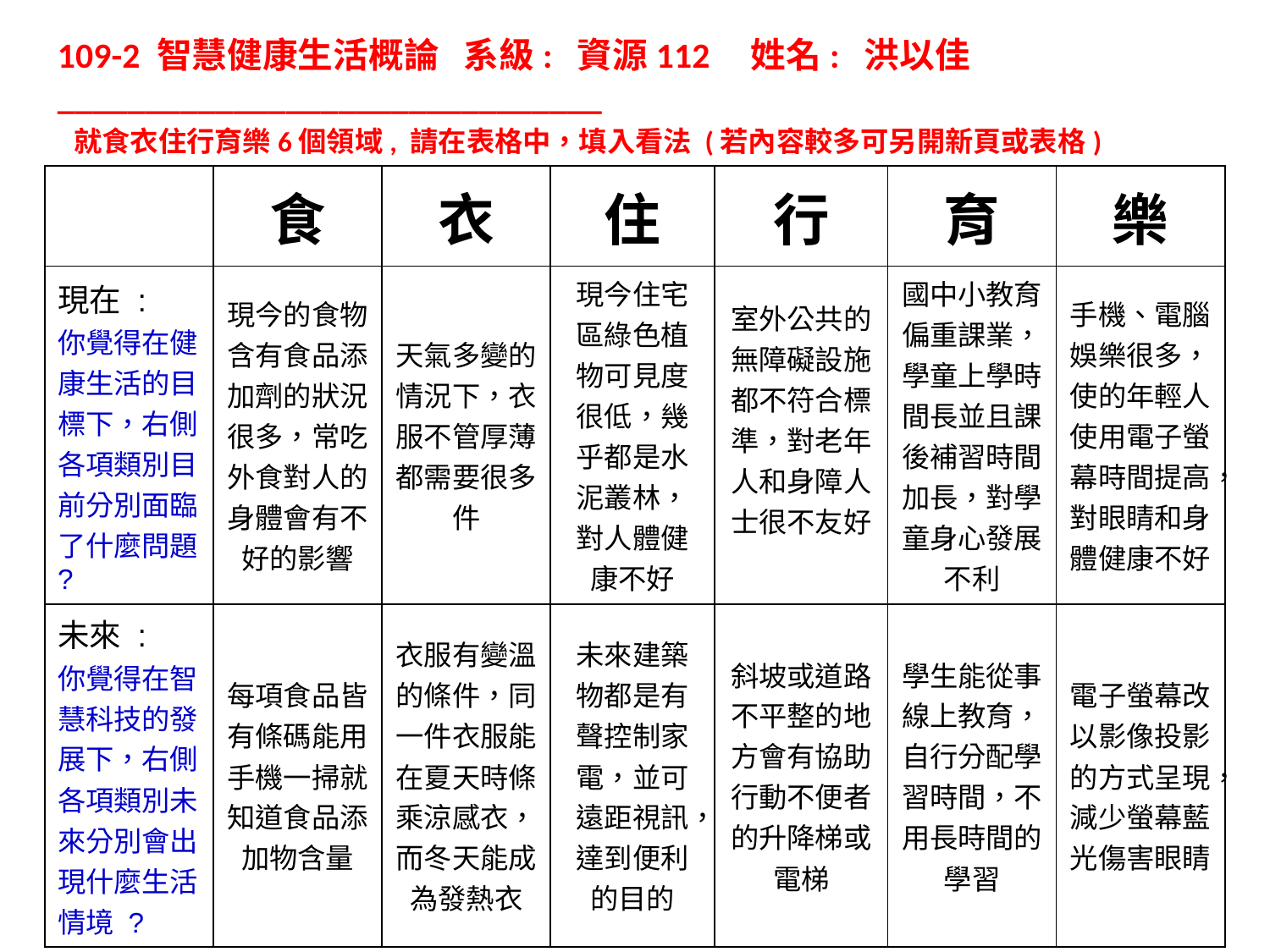

109-2 智慧健康生活概論   系級:  資源112    姓名:  洪以佳 _______________________________
 就食衣住行育樂6個領域, 請在表格中，填入看法 (若內容較多可另開新頁或表格)
|  | 食 | 衣 | 住 | 行 | 育 | 樂 |
| --- | --- | --- | --- | --- | --- | --- |
| 現在 : 你覺得在健康生活的目標下，右側各項類別目前分別面臨了什麼問題 ? | 現今的食物含有食品添加劑的狀況很多，常吃外食對人的身體會有不好的影響 | 天氣多變的情況下，衣服不管厚薄都需要很多件 | 現今住宅區綠色植物可見度很低，幾乎都是水泥叢林，對人體健康不好 | 室外公共的無障礙設施都不符合標準，對老年人和身障人士很不友好 | 國中小教育偏重課業，學童上學時間長並且課後補習時間加長，對學童身心發展不利 | 手機、電腦娛樂很多，使的年輕人使用電子螢幕時間提高，對眼睛和身體健康不好 |
| 未來 : 你覺得在智慧科技的發展下，右側各項類別未來分別會出現什麼生活情境 ? | 每項食品皆有條碼能用手機一掃就知道食品添加物含量 | 衣服有變溫的條件，同一件衣服能在夏天時條乘涼感衣，而冬天能成為發熱衣 | 未來建築物都是有聲控制家電，並可遠距視訊，達到便利的目的 | 斜坡或道路不平整的地方會有協助行動不便者的升降梯或電梯 | 學生能從事線上教育，自行分配學習時間，不用長時間的學習 | 電子螢幕改以影像投影的方式呈現，減少螢幕藍光傷害眼睛 |